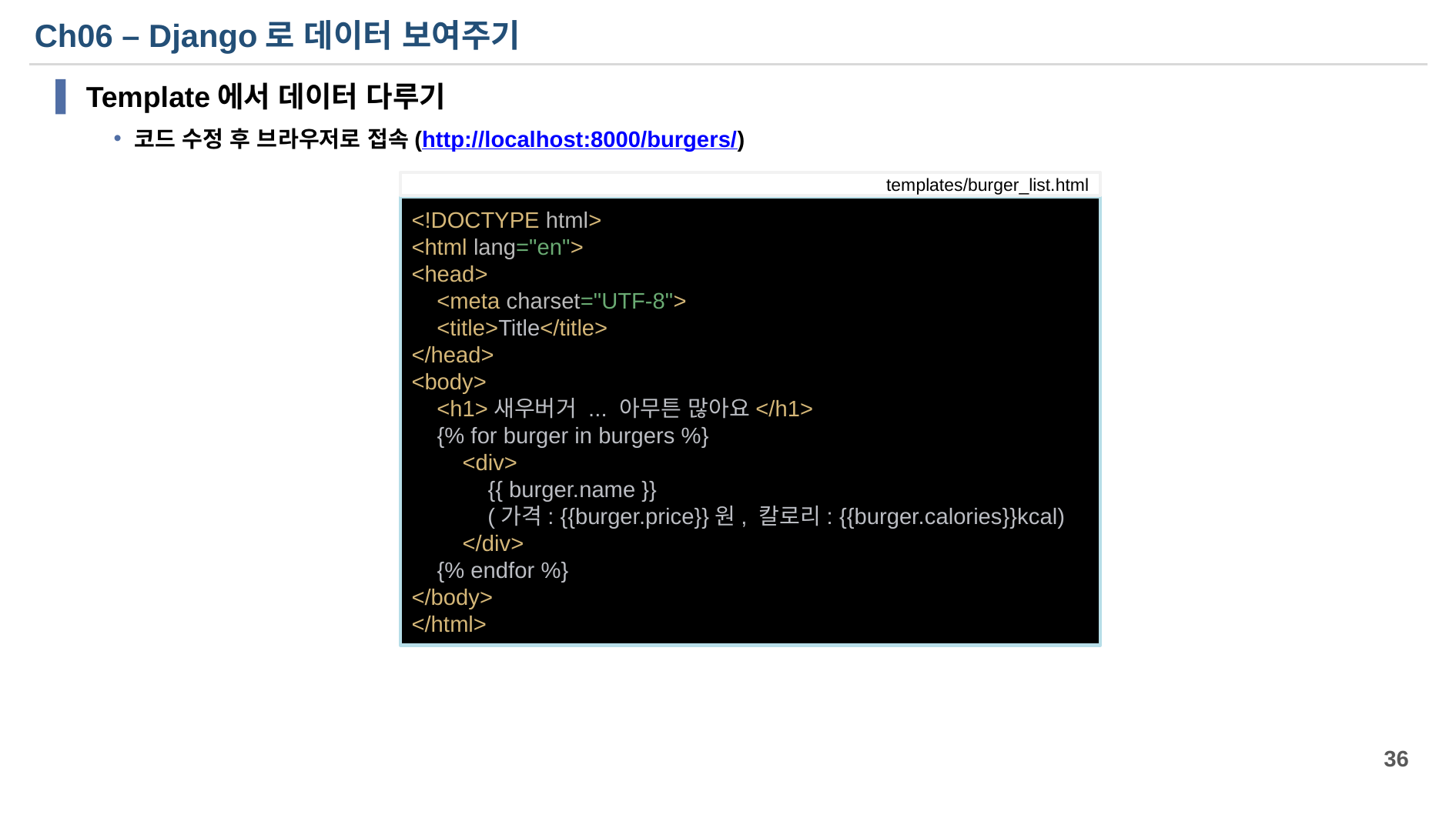

# Ch06 – Django로 데이터 보여주기
Template에서 데이터 다루기
코드 수정 후 브라우저로 접속(http://localhost:8000/burgers/)

templates/burger_list.html
<!DOCTYPE html>
<html lang="en">
<head>
    <meta charset="UTF-8">
    <title>Title</title>
</head>
<body>
    <h1>새우버거 ... 아무튼 많아요</h1>
    {% for burger in burgers %}
        <div>
            {{ burger.name }}
            (가격: {{burger.price}}원, 칼로리: {{burger.calories}}kcal)
        </div>
    {% endfor %}
</body>
</html>
36